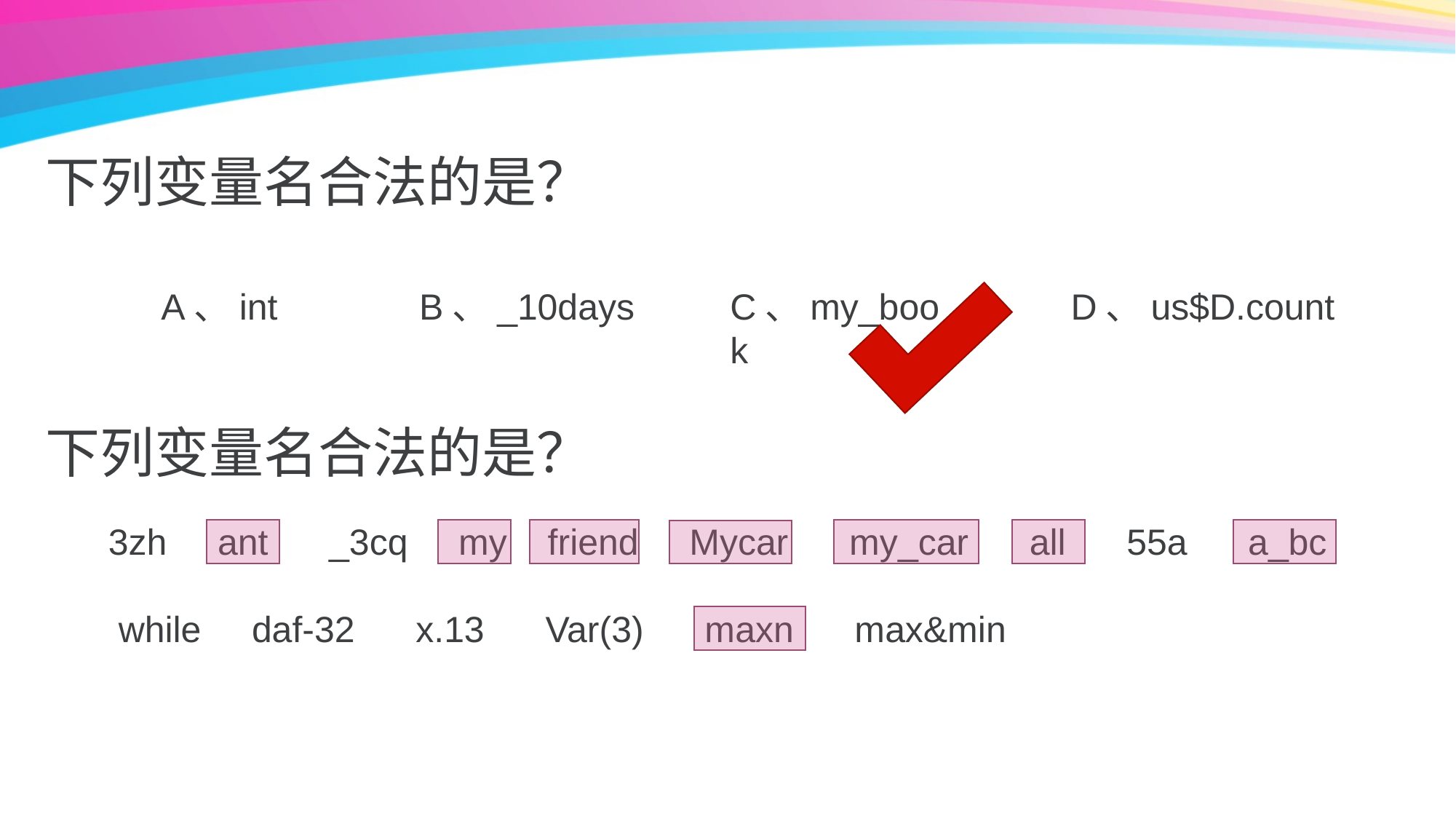

下列变量名合法的是？
D、us$D.count
B、_10days
C、my_book
A、int

下列变量名合法的是？
3zh     ant      _3cq     my    friend     Mycar      my_car      all      55a      a_bc

 while     daf-32      x.13      Var(3)      maxn      max&min